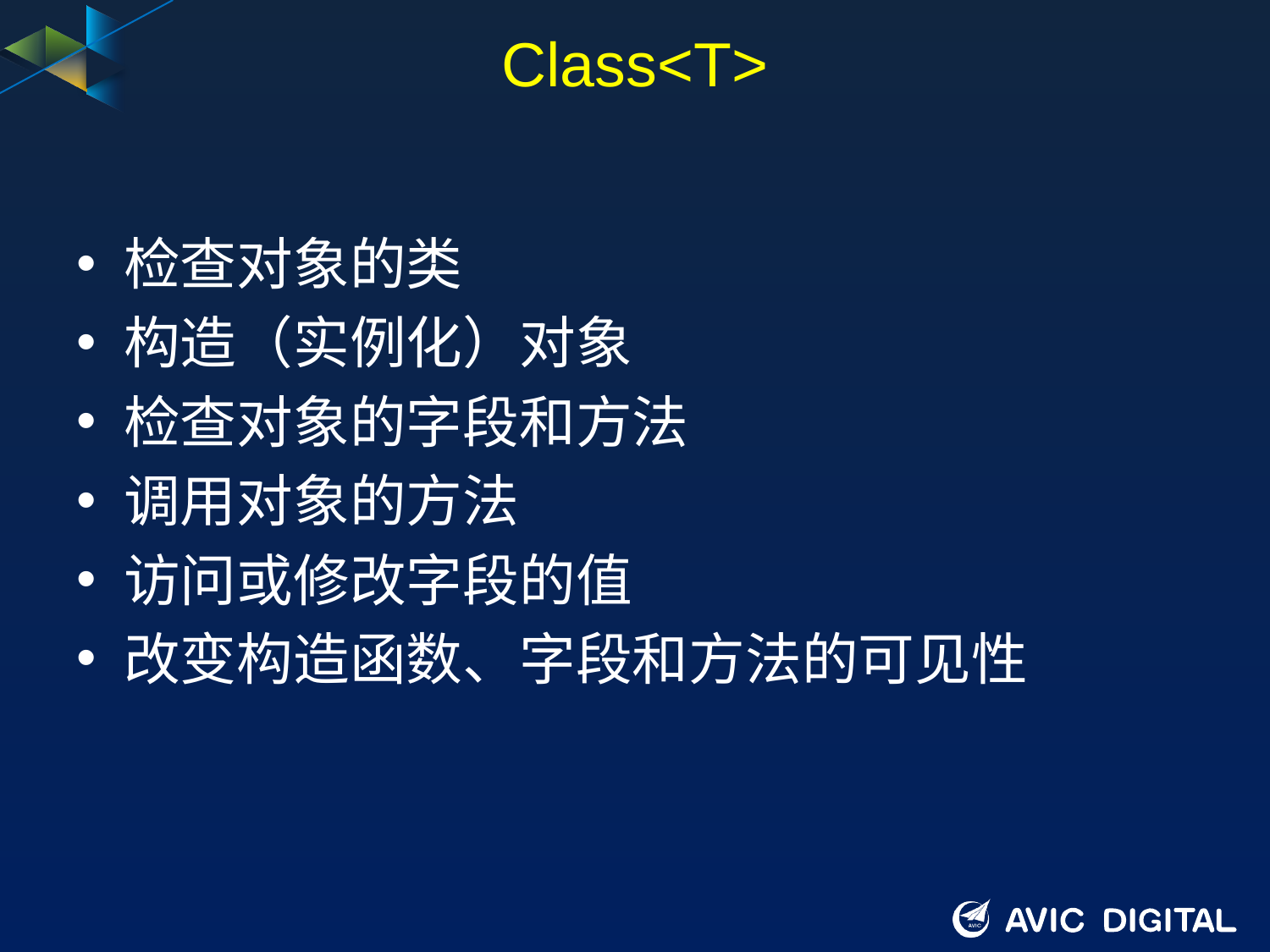

# Class<T>
检查对象的类
构造（实例化）对象
检查对象的字段和方法
调用对象的方法
访问或修改字段的值
改变构造函数、字段和方法的可见性